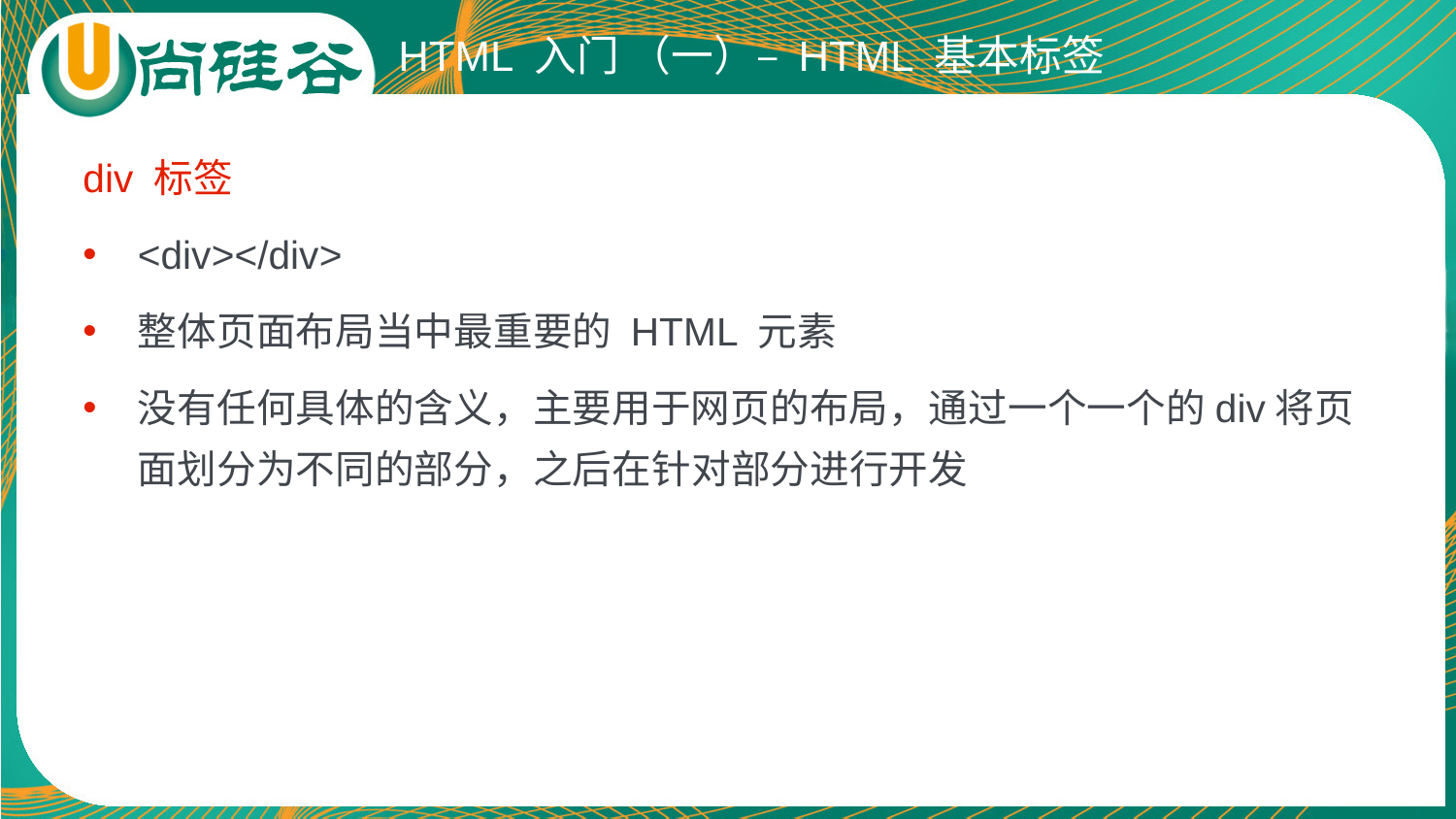

# HTML 入门 （一）– HTML 基本标签
div 标签
<div></div>
整体页面布局当中最重要的 HTML 元素
没有任何具体的含义，主要用于网页的布局，通过一个一个的div将页面划分为不同的部分，之后在针对部分进行开发